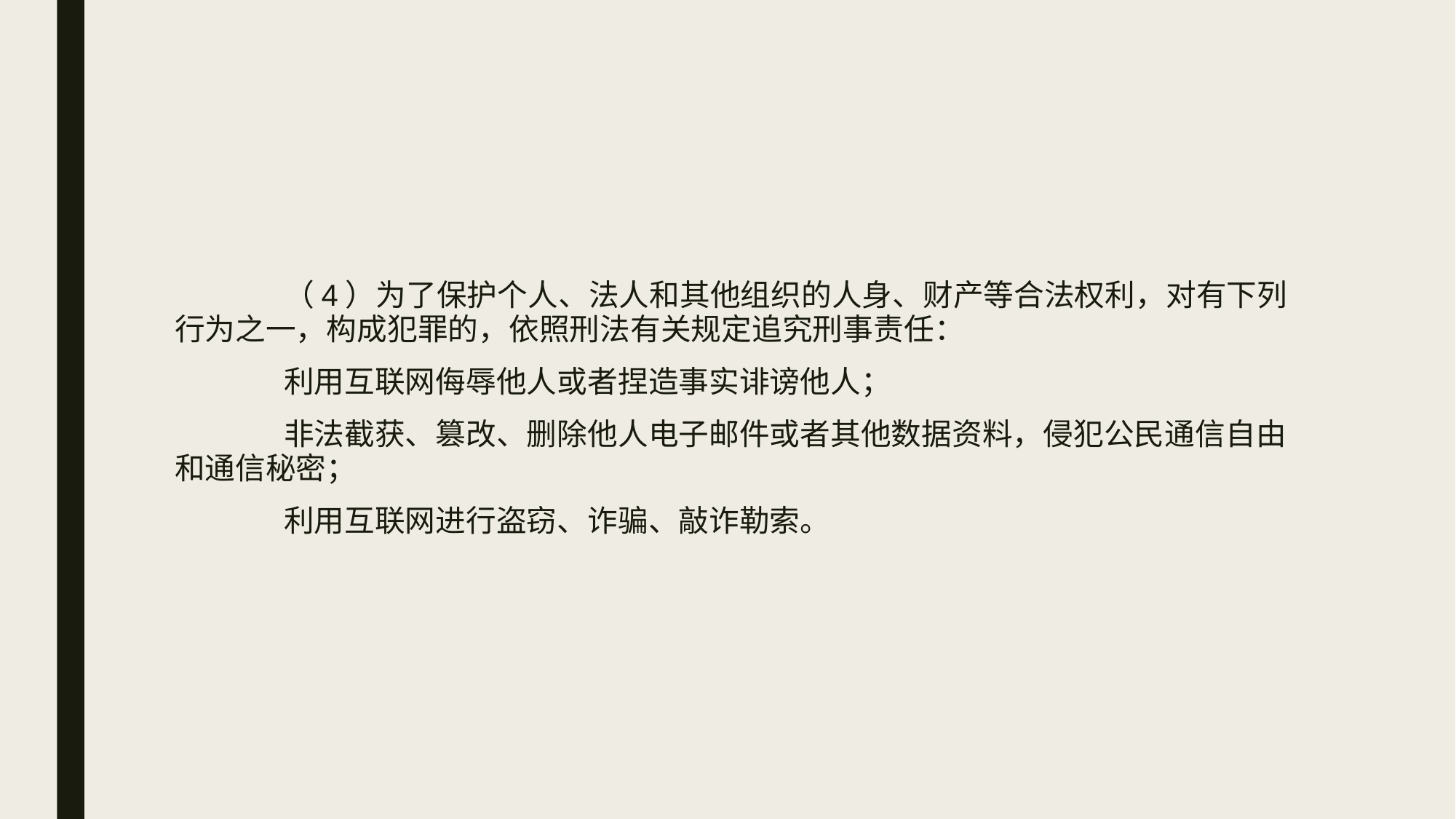

#
	（4）为了保护个人、法人和其他组织的人身、财产等合法权利，对有下列行为之一，构成犯罪的，依照刑法有关规定追究刑事责任：
	利用互联网侮辱他人或者捏造事实诽谤他人；
	非法截获、篡改、删除他人电子邮件或者其他数据资料，侵犯公民通信自由和通信秘密；
	利用互联网进行盗窃、诈骗、敲诈勒索。